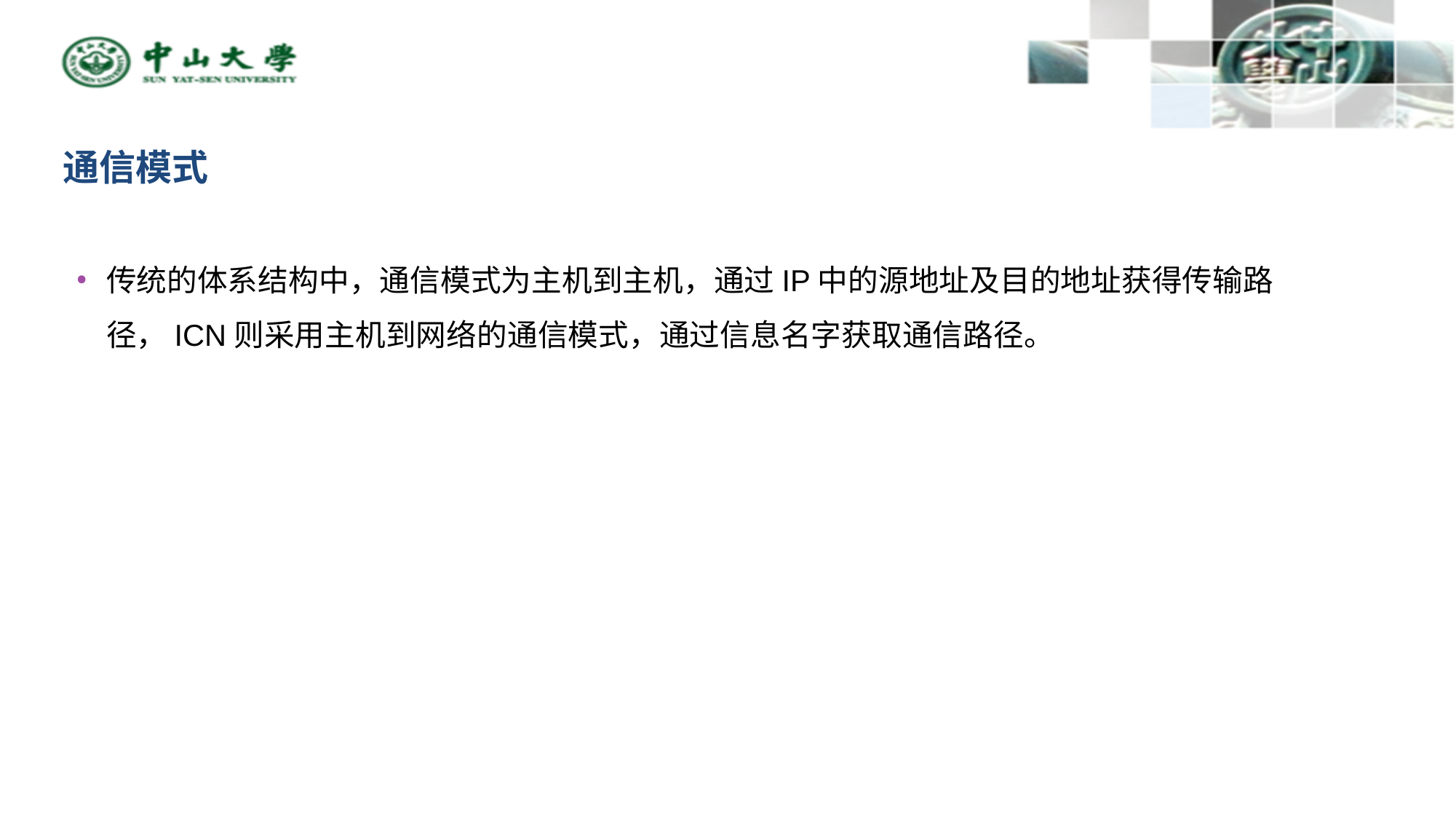

# 通信模式
传统的体系结构中，通信模式为主机到主机，通过IP中的源地址及目的地址获得传输路径，ICN则采用主机到网络的通信模式，通过信息名字获取通信路径。